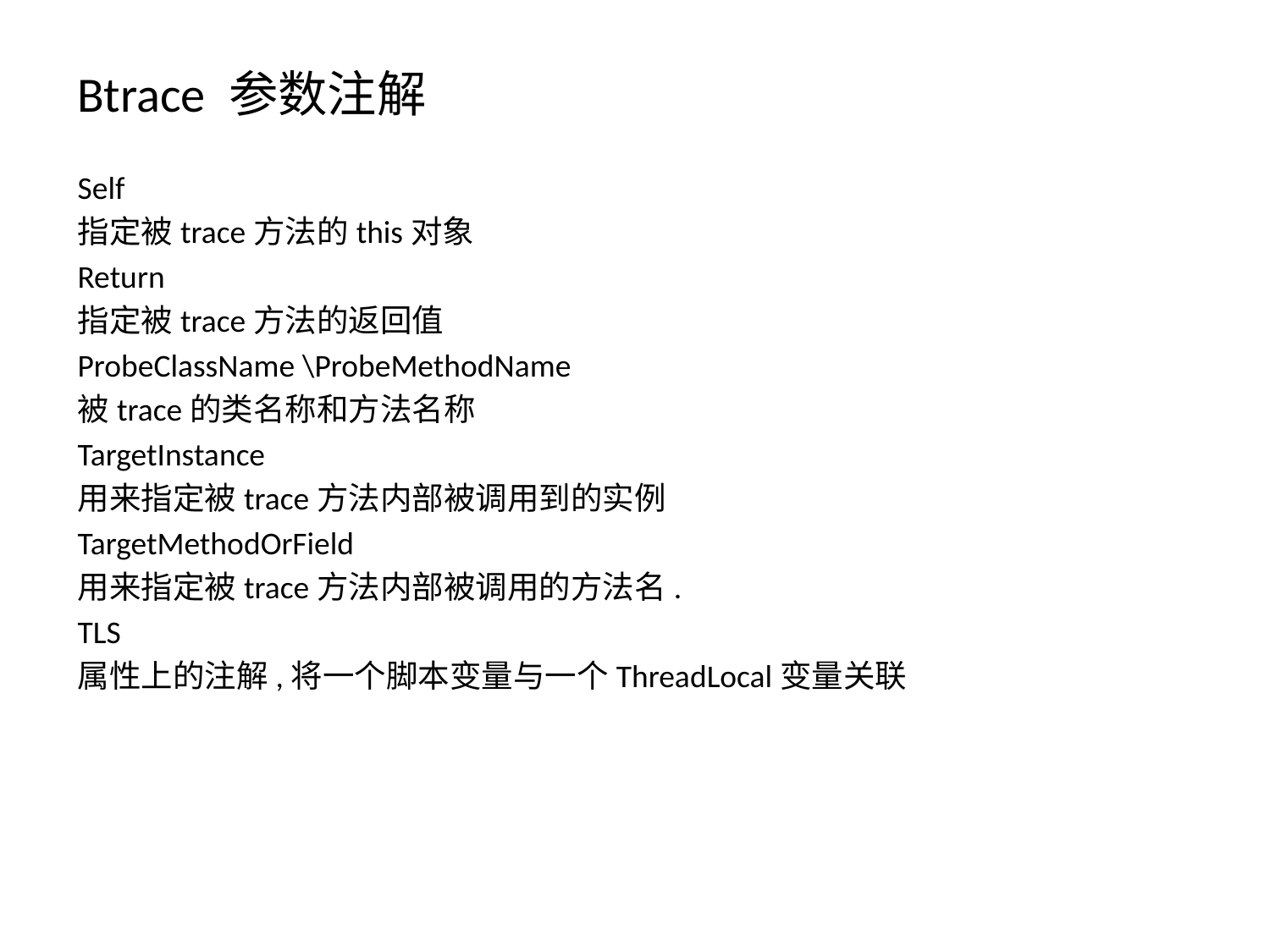

Btrace 参数注解

Self
指定被trace方法的this对象
Return
指定被trace方法的返回值
ProbeClassName \ProbeMethodName
被trace的类名称和方法名称
TargetInstance
用来指定被trace方法内部被调用到的实例
TargetMethodOrField
用来指定被trace方法内部被调用的方法名.
TLS
属性上的注解,将一个脚本变量与一个ThreadLocal变量关联